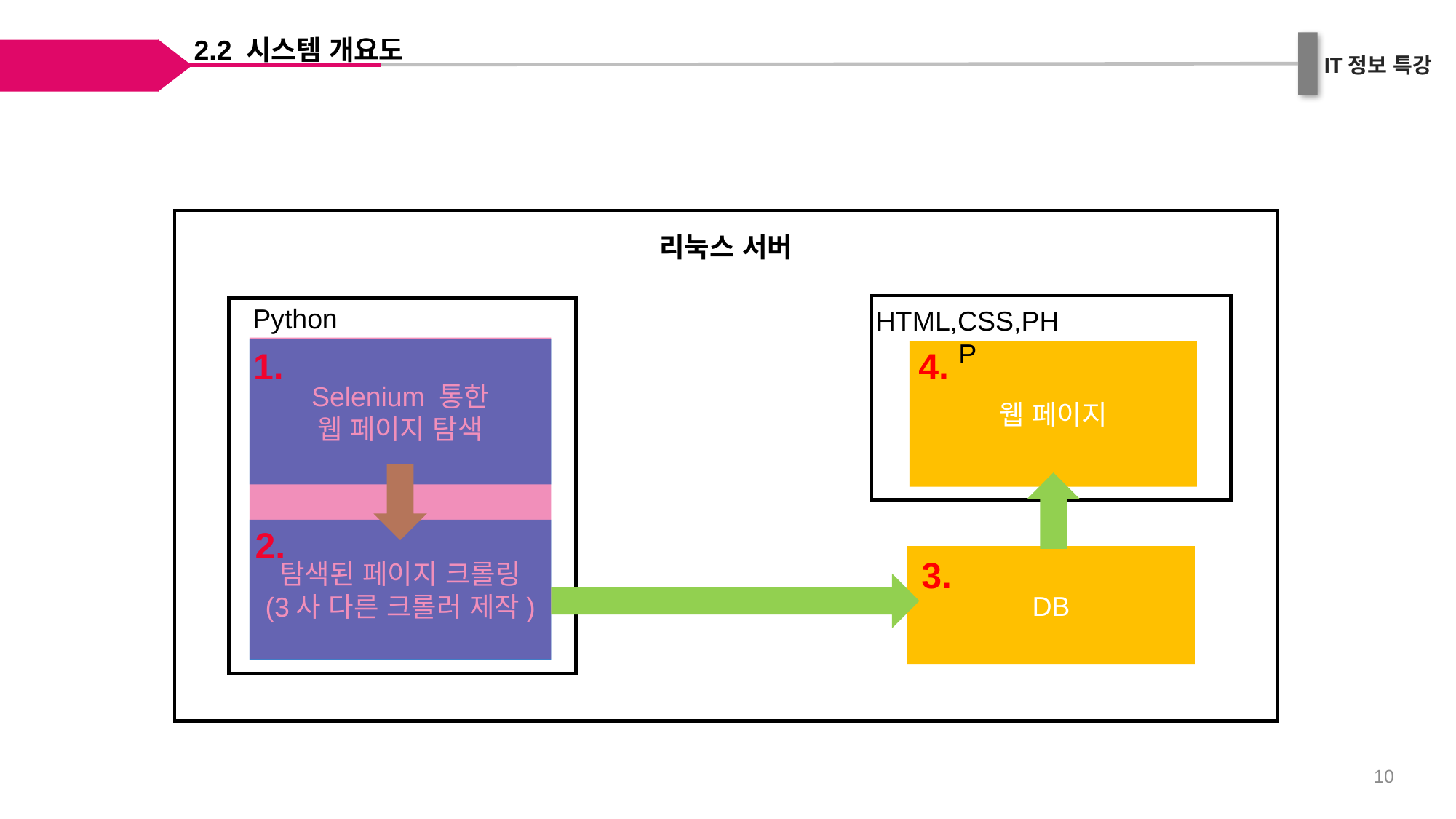

2.2 시스템 개요도

리눅스 서버
4.
1.
2.
3.
Python

HTML,CSS,PHP

Selenium 통한
웹 페이지 탐색
웹 페이지

탐색된 페이지 크롤링
(3사 다른 크롤러 제작)
DB
10